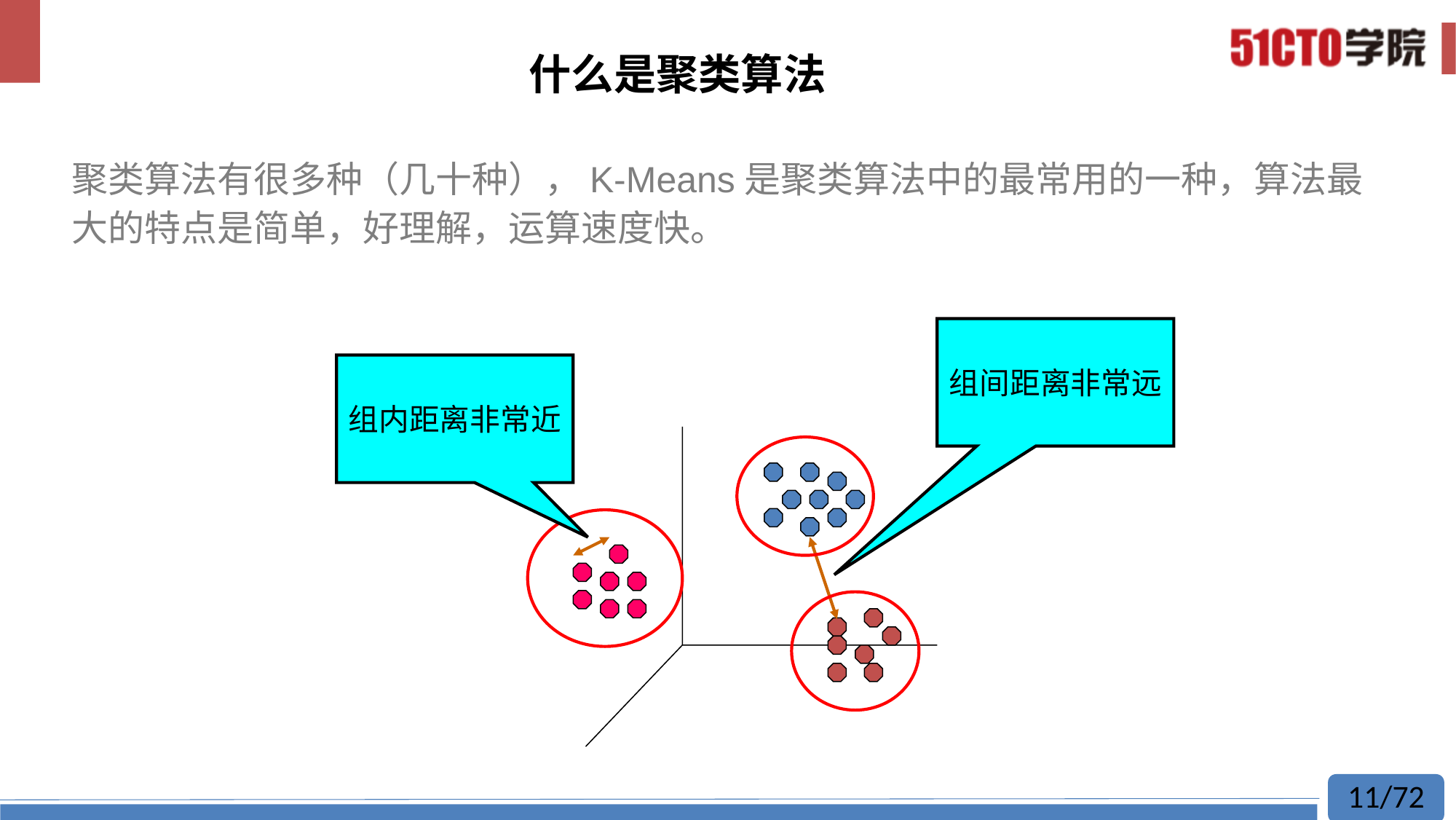

# 什么是聚类算法
聚类算法有很多种（几十种），K-Means是聚类算法中的最常用的一种，算法最大的特点是简单，好理解，运算速度快。
组间距离非常远

组内距离非常近